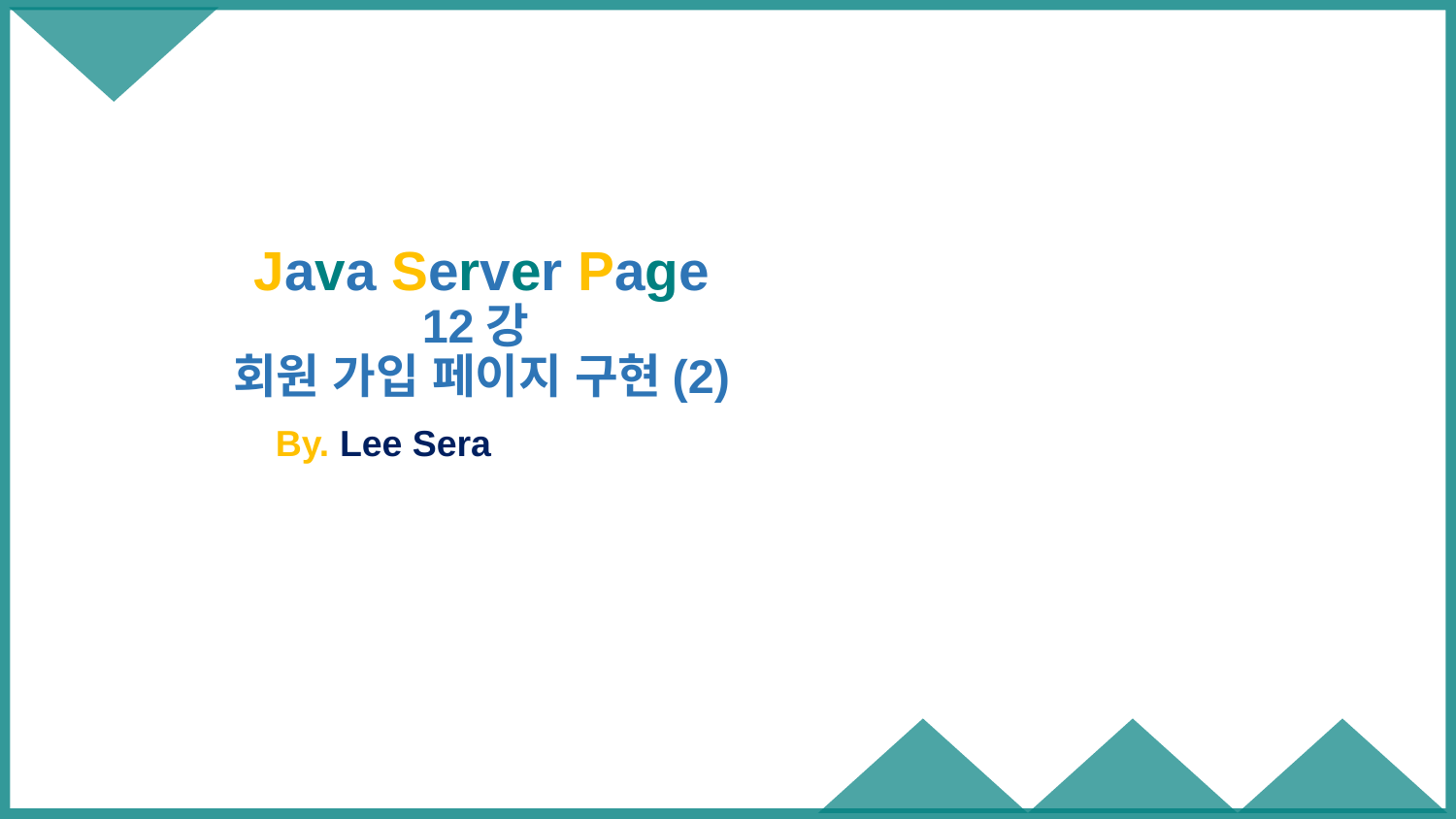

# Java Server Page 12강 회원 가입 페이지 구현(2)
By. Lee Sera